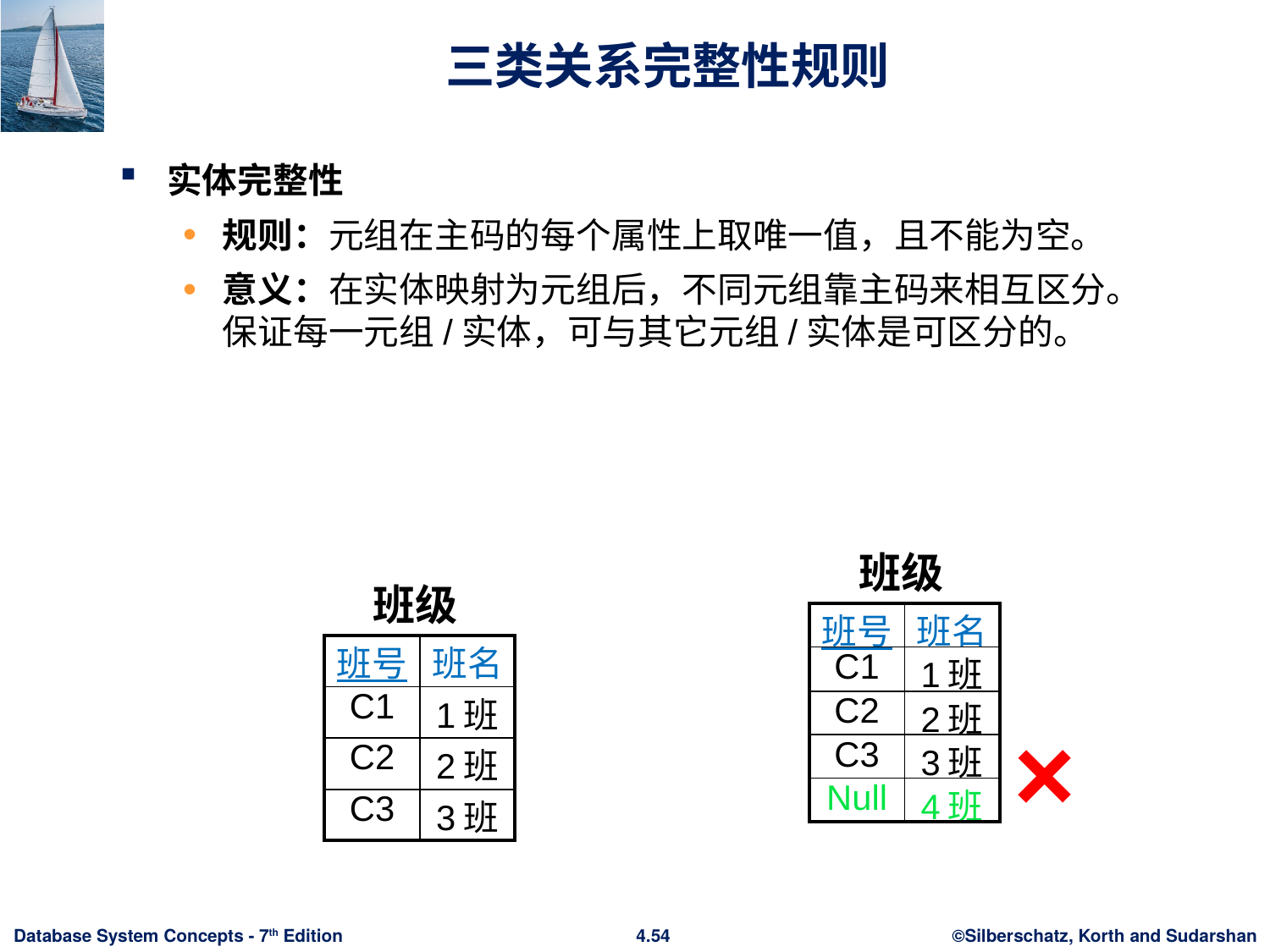

# 三类关系完整性规则
实体完整性
规则：元组在主码的每个属性上取唯一值，且不能为空。
意义：在实体映射为元组后，不同元组靠主码来相互区分。保证每一元组/实体，可与其它元组/实体是可区分的。
班级
班级
| 班号 | 班名 |
| --- | --- |
| C1 | 1班 |
| C2 | 2班 |
| C3 | 3班 |
| Null | 4班 |
| 班号 | 班名 |
| --- | --- |
| C1 | 1班 |
| C2 | 2班 |
| C3 | 3班 |
×